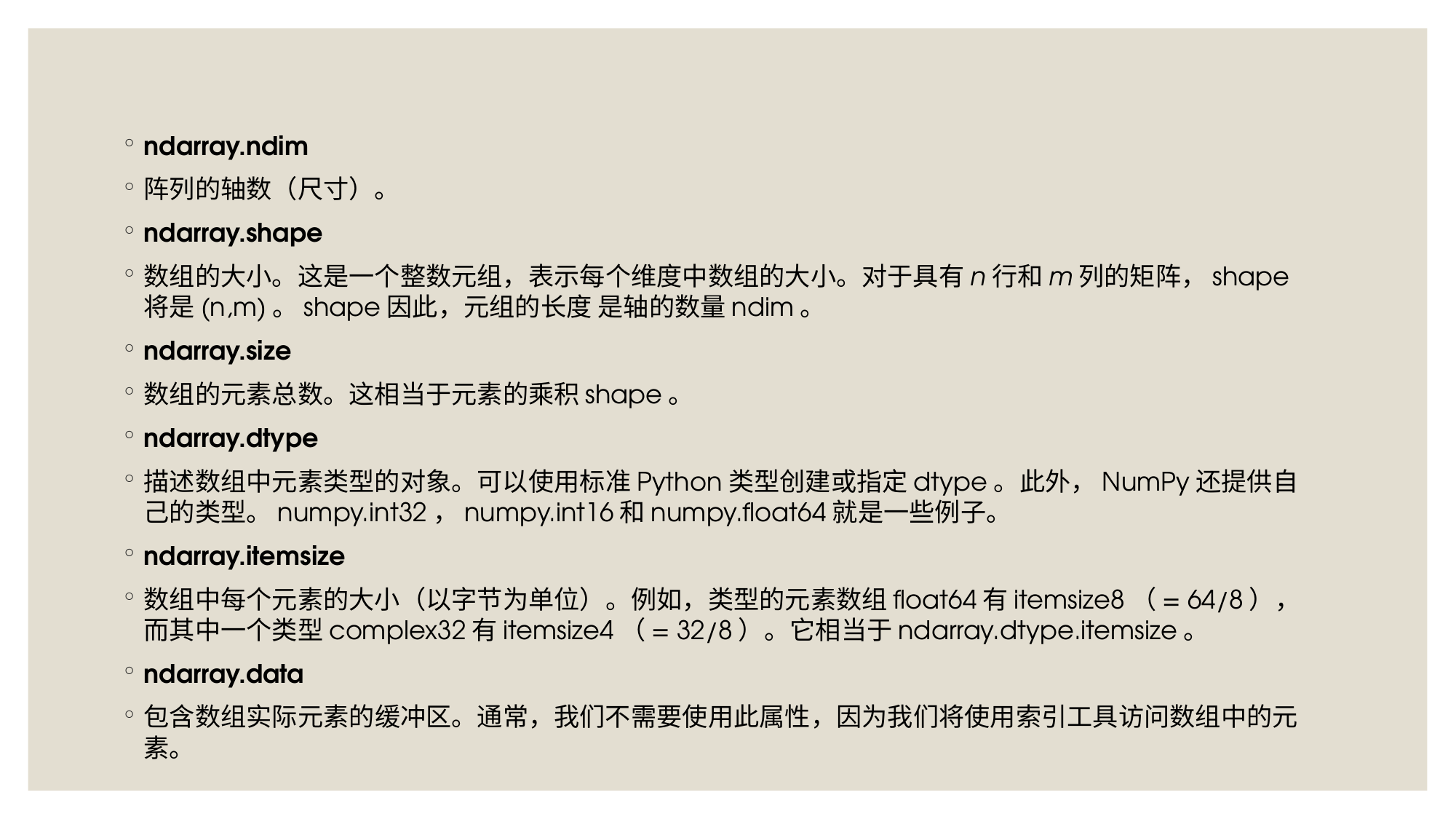

#
ndarray.ndim
阵列的轴数（尺寸）。
ndarray.shape
数组的大小。这是一个整数元组，表示每个维度中数组的大小。对于具有n行和m列的矩阵，shape将是(n,m)。shape因此，元组的长度 是轴的数量ndim。
ndarray.size
数组的元素总数。这相当于元素的乘积shape。
ndarray.dtype
描述数组中元素类型的对象。可以使用标准Python类型创建或指定dtype。此外，NumPy还提供自己的类型。numpy.int32，numpy.int16和numpy.float64就是一些例子。
ndarray.itemsize
数组中每个元素的大小（以字节为单位）。例如，类型的元素数组float64有itemsize8（= 64/8），而其中一个类型complex32有itemsize4（= 32/8）。它相当于ndarray.dtype.itemsize。
ndarray.data
包含数组实际元素的缓冲区。通常，我们不需要使用此属性，因为我们将使用索引工具访问数组中的元素。